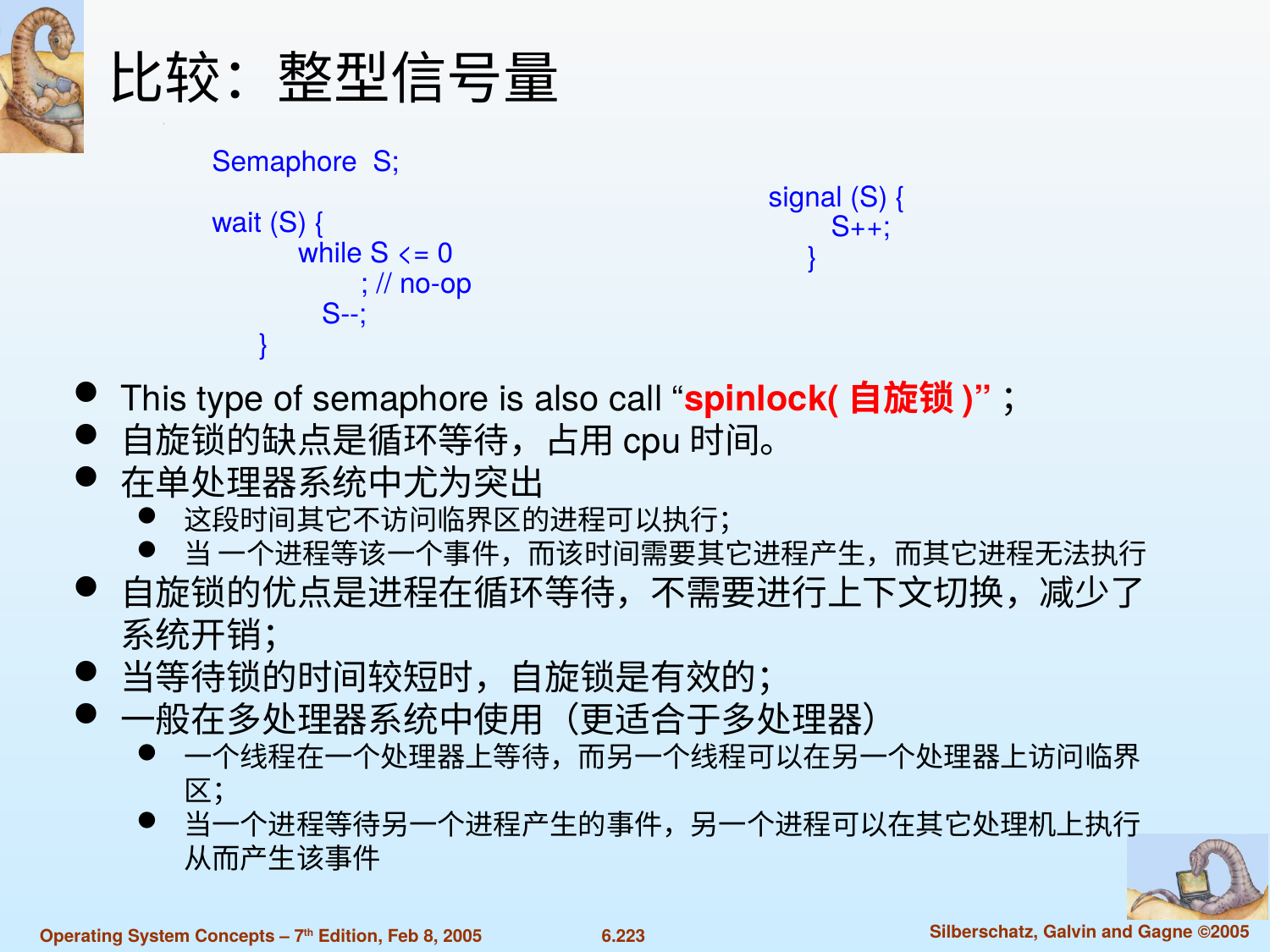

比较：整型信号量
Semaphore  S;

wait (S) {
           while S <= 0
                   ; // no-op
              S--;
      }
signal (S) {
        S++;
     }
This type of semaphore is also call “spinlock(自旋锁)”；
自旋锁的缺点是循环等待，占用cpu时间。
在单处理器系统中尤为突出
这段时间其它不访问临界区的进程可以执行；
当 一个进程等该一个事件，而该时间需要其它进程产生，而其它进程无法执行
自旋锁的优点是进程在循环等待，不需要进行上下文切换，减少了系统开销；
当等待锁的时间较短时，自旋锁是有效的；
一般在多处理器系统中使用（更适合于多处理器）
一个线程在一个处理器上等待，而另一个线程可以在另一个处理器上访问临界区；
当一个进程等待另一个进程产生的事件，另一个进程可以在其它处理机上执行从而产生该事件